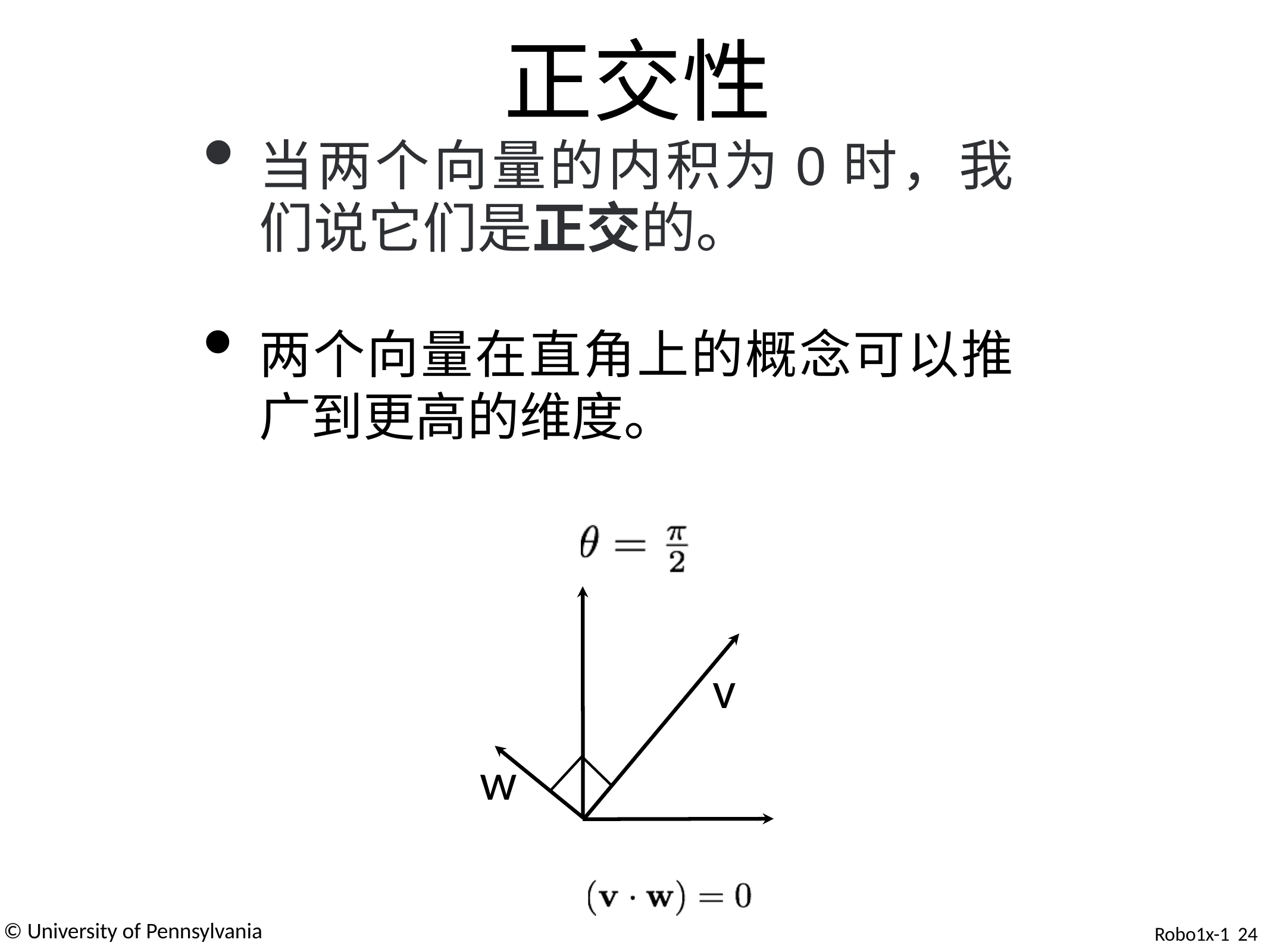

# 正交性
当两个向量的内积为0时，我们说它们是正交的。

两个向量在直角上的概念可以推广到更高的维度。

v
w

© University of Pennsylvania
Robo1x-1 24